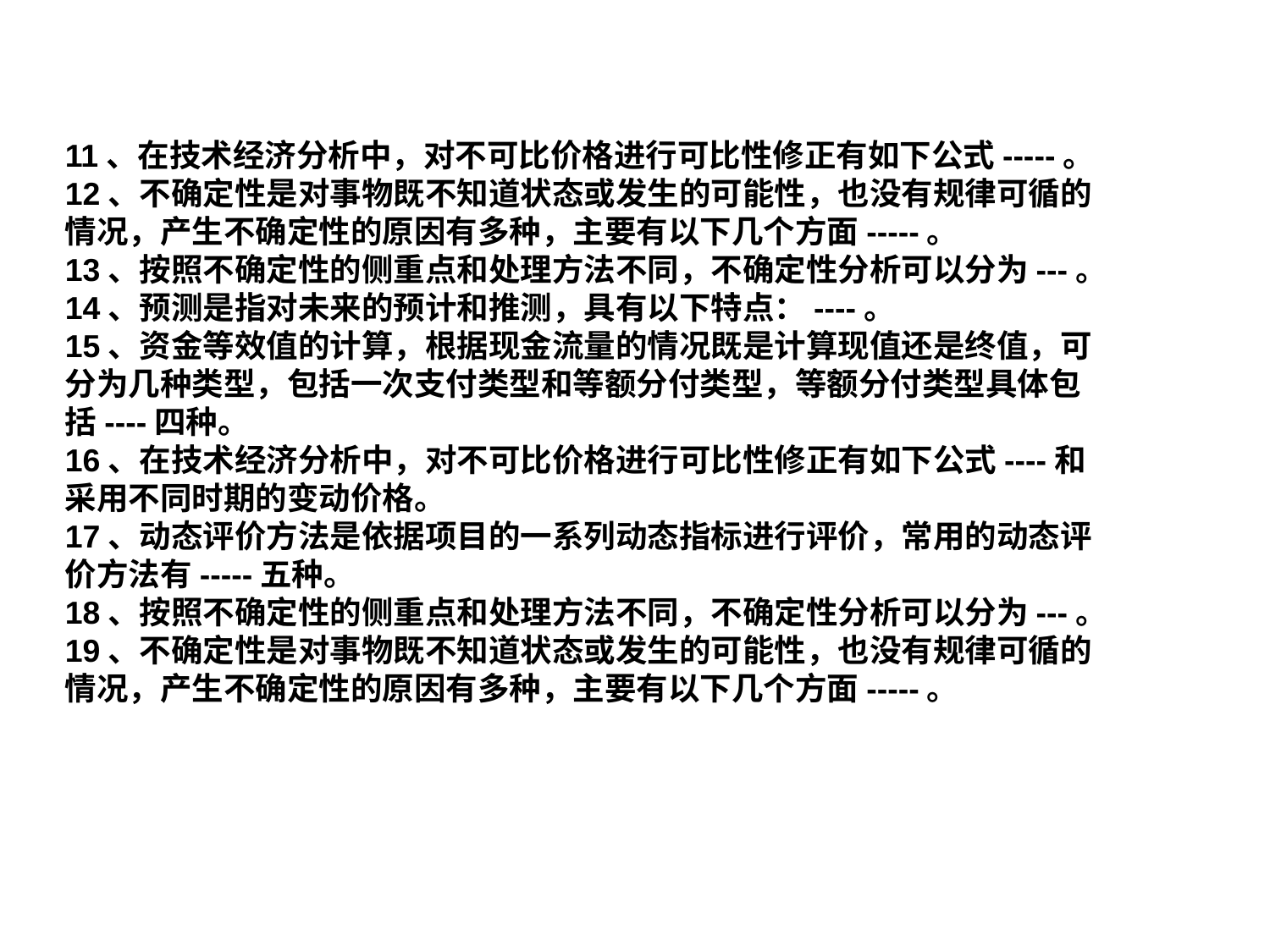

11、在技术经济分析中，对不可比价格进行可比性修正有如下公式-----。
12、不确定性是对事物既不知道状态或发生的可能性，也没有规律可循的情况，产生不确定性的原因有多种，主要有以下几个方面-----。
13、按照不确定性的侧重点和处理方法不同，不确定性分析可以分为---。
14、预测是指对未来的预计和推测，具有以下特点：----。
15、资金等效值的计算，根据现金流量的情况既是计算现值还是终值，可分为几种类型，包括一次支付类型和等额分付类型，等额分付类型具体包括----四种。
16、在技术经济分析中，对不可比价格进行可比性修正有如下公式----和采用不同时期的变动价格。
17、动态评价方法是依据项目的一系列动态指标进行评价，常用的动态评价方法有-----五种。
18、按照不确定性的侧重点和处理方法不同，不确定性分析可以分为---。
19、不确定性是对事物既不知道状态或发生的可能性，也没有规律可循的情况，产生不确定性的原因有多种，主要有以下几个方面-----。